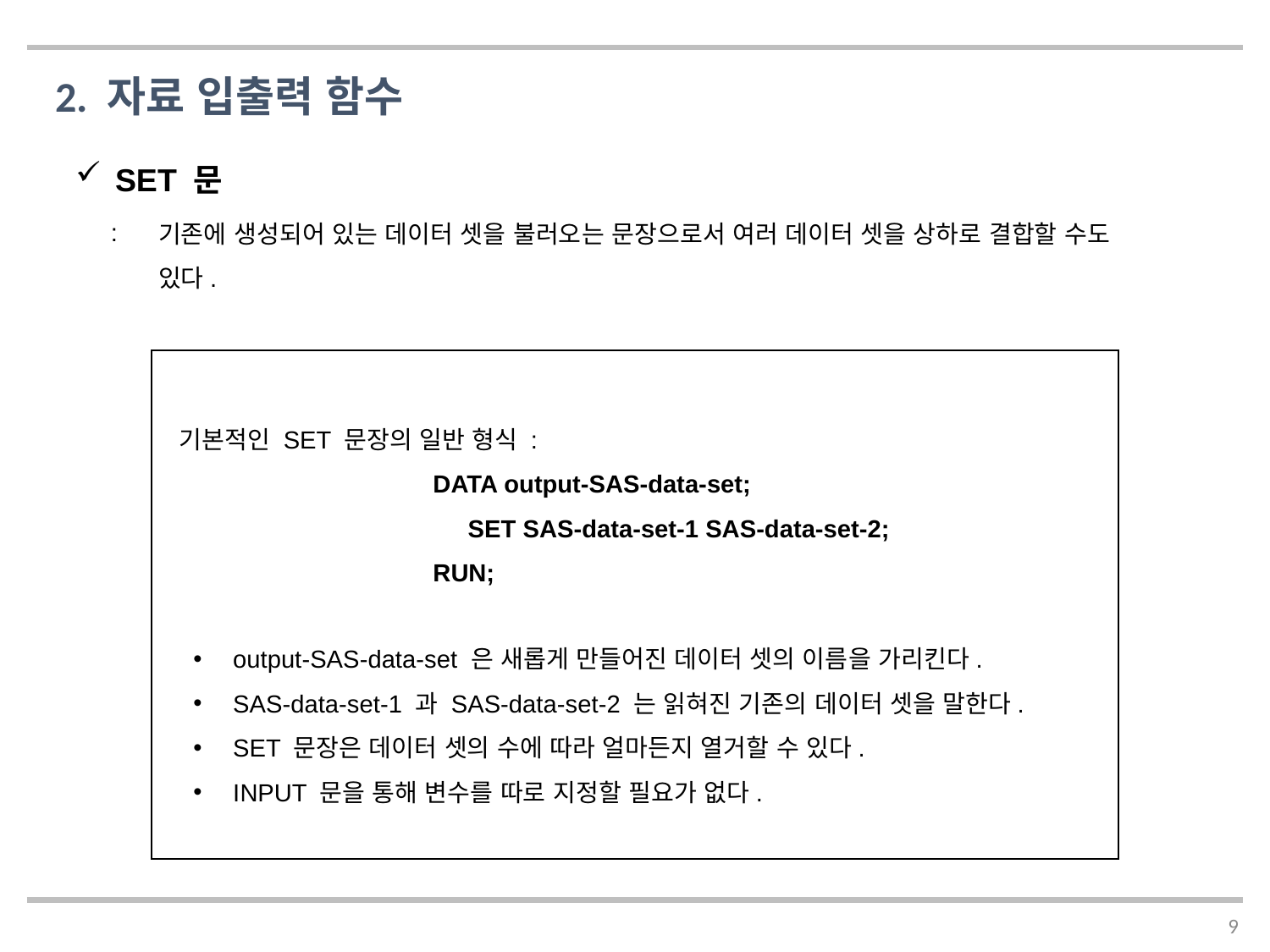

2. 자료 입출력 함수
SET 문
기존에 생성되어 있는 데이터 셋을 불러오는 문장으로서 여러 데이터 셋을 상하로 결합할 수도 있다.

기본적인 SET 문장의 일반 형식 :
		DATA output-SAS-data-set;
		     SET SAS-data-set-1 SAS-data-set-2;
		RUN;
output-SAS-data-set 은 새롭게 만들어진 데이터 셋의 이름을 가리킨다.
SAS-data-set-1 과 SAS-data-set-2 는 읽혀진 기존의 데이터 셋을 말한다.
SET 문장은 데이터 셋의 수에 따라 얼마든지 열거할 수 있다.
INPUT 문을 통해 변수를 따로 지정할 필요가 없다.